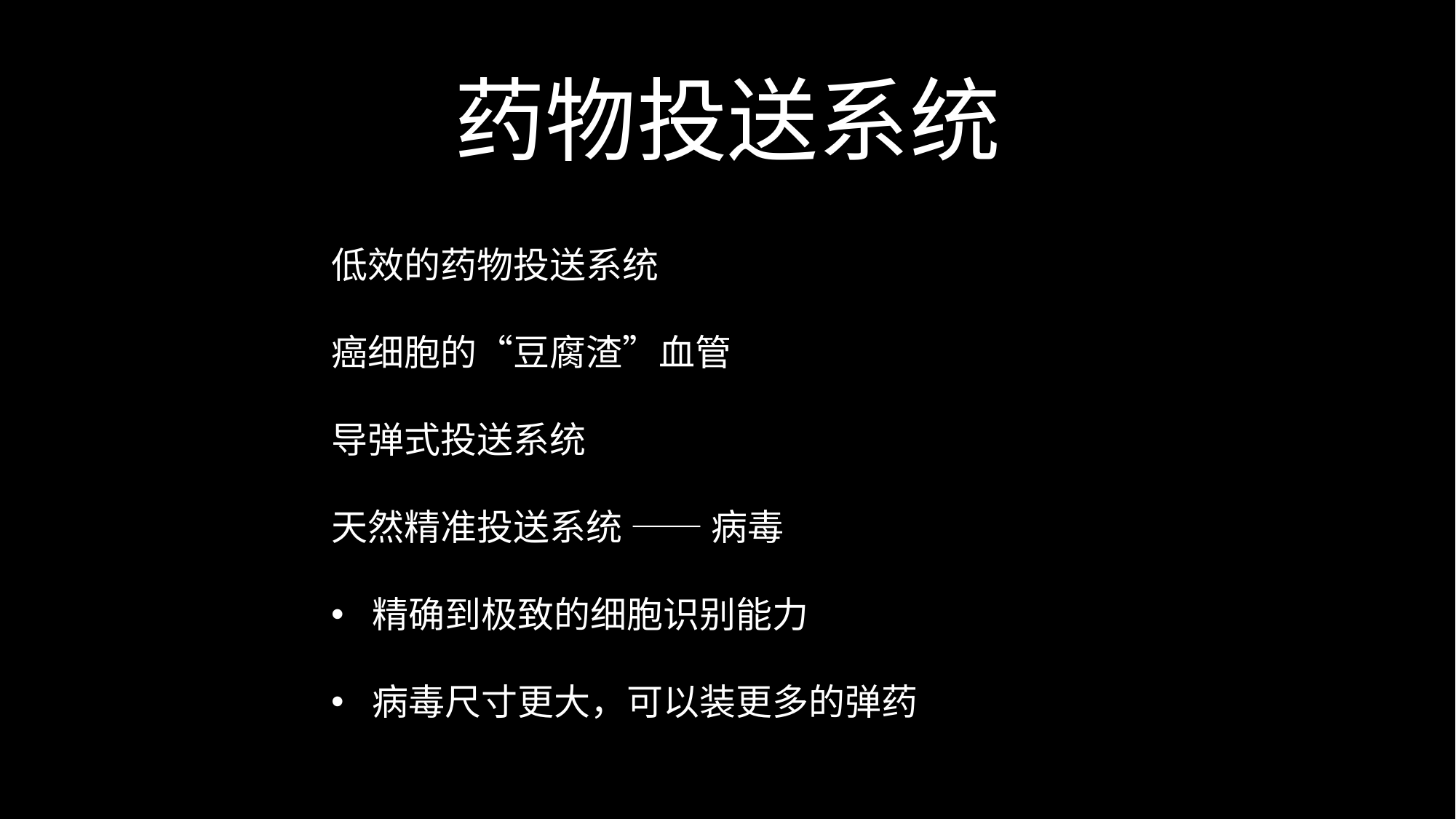

# 药物投送系统
低效的药物投送系统
癌细胞的“豆腐渣”血管
导弹式投送系统
天然精准投送系统 —— 病毒
精确到极致的细胞识别能力
病毒尺寸更大，可以装更多的弹药